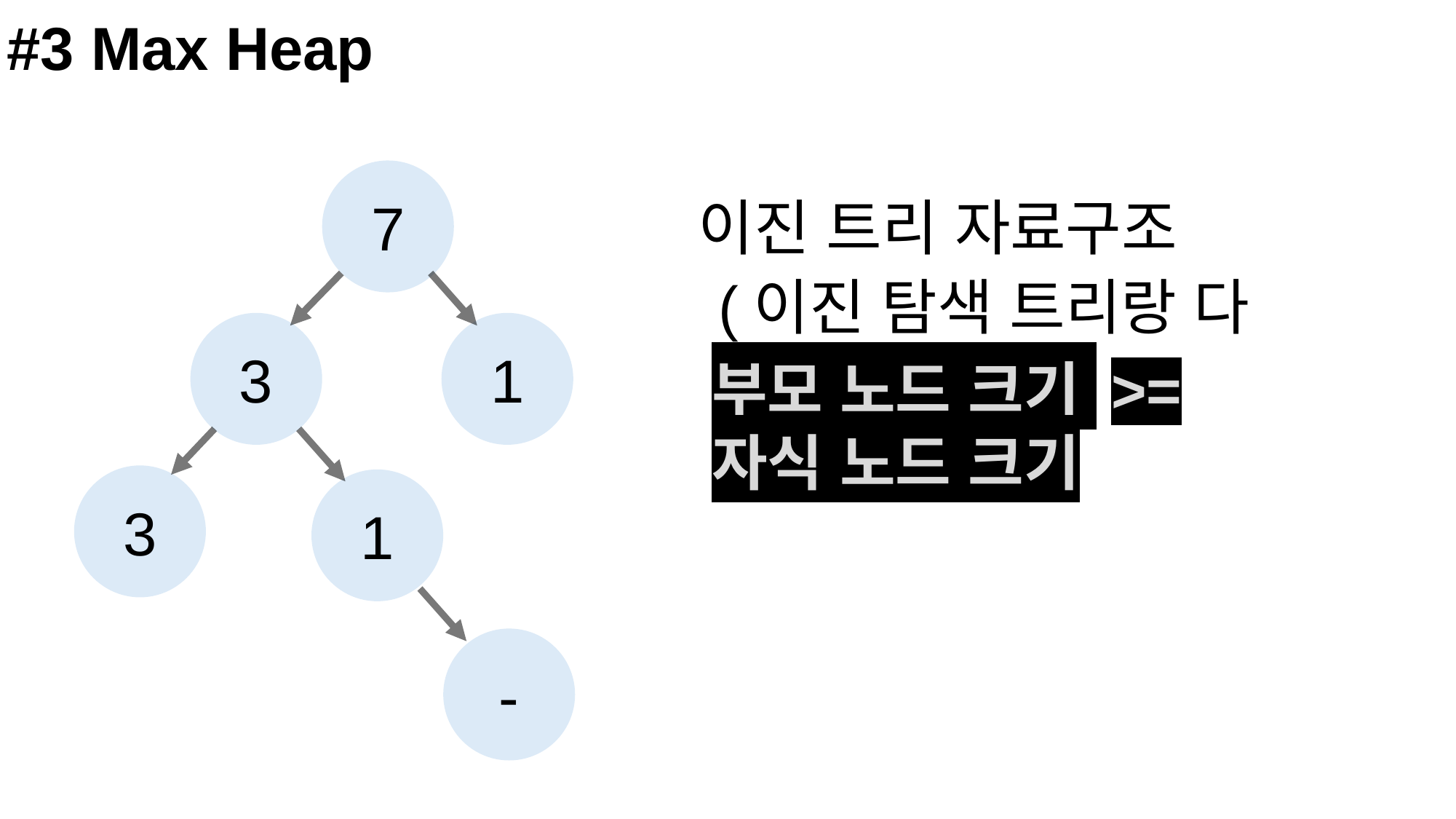

#3 Max Heap
7
이진 트리 자료구조
(이진 탐색 트리랑 다름)
3
1
부모 노드 크기 >=
자식 노드 크기
3
1
-